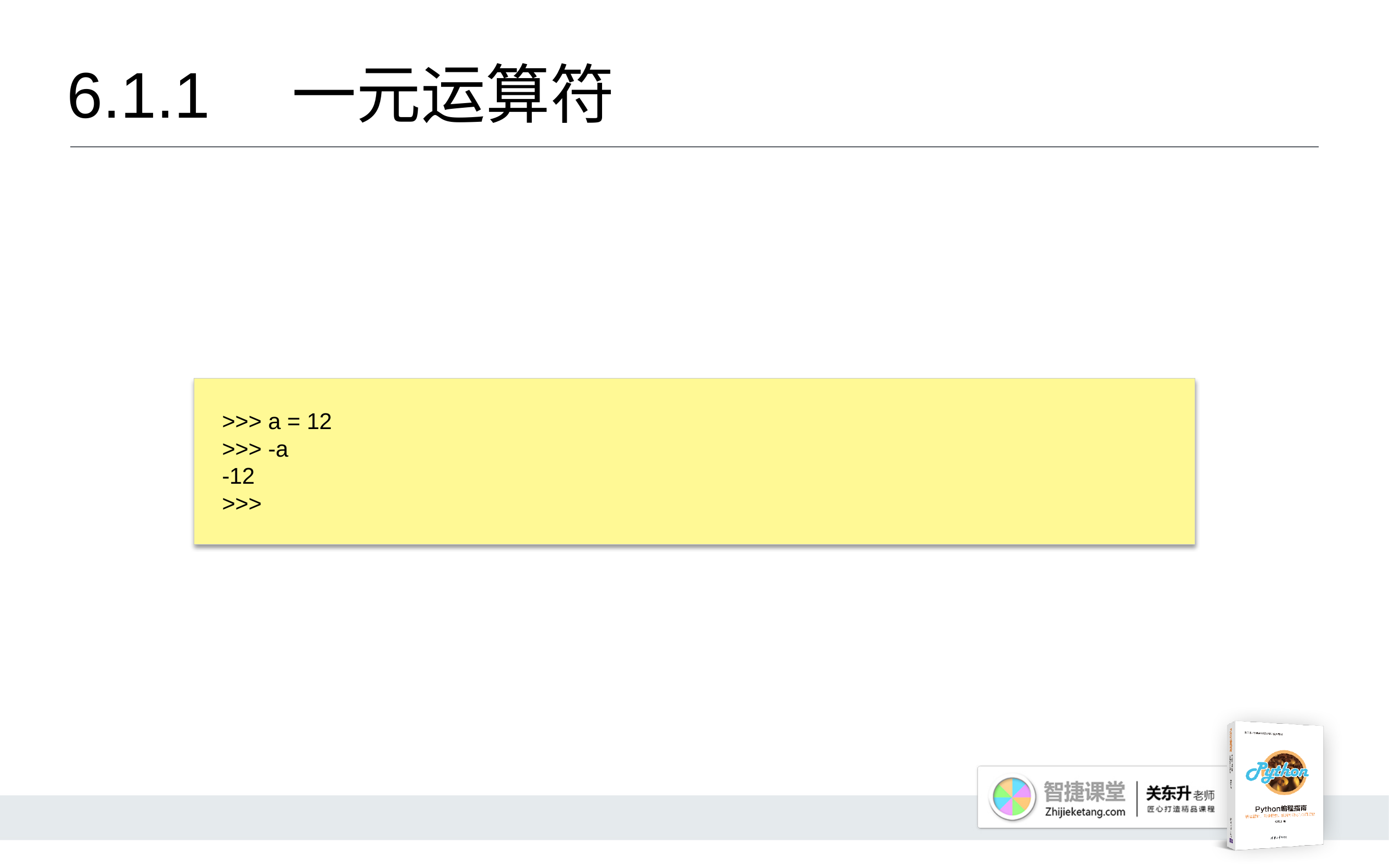

# 6.1.1 	一元运算符
>>> a = 12
>>> -a
-12
>>>